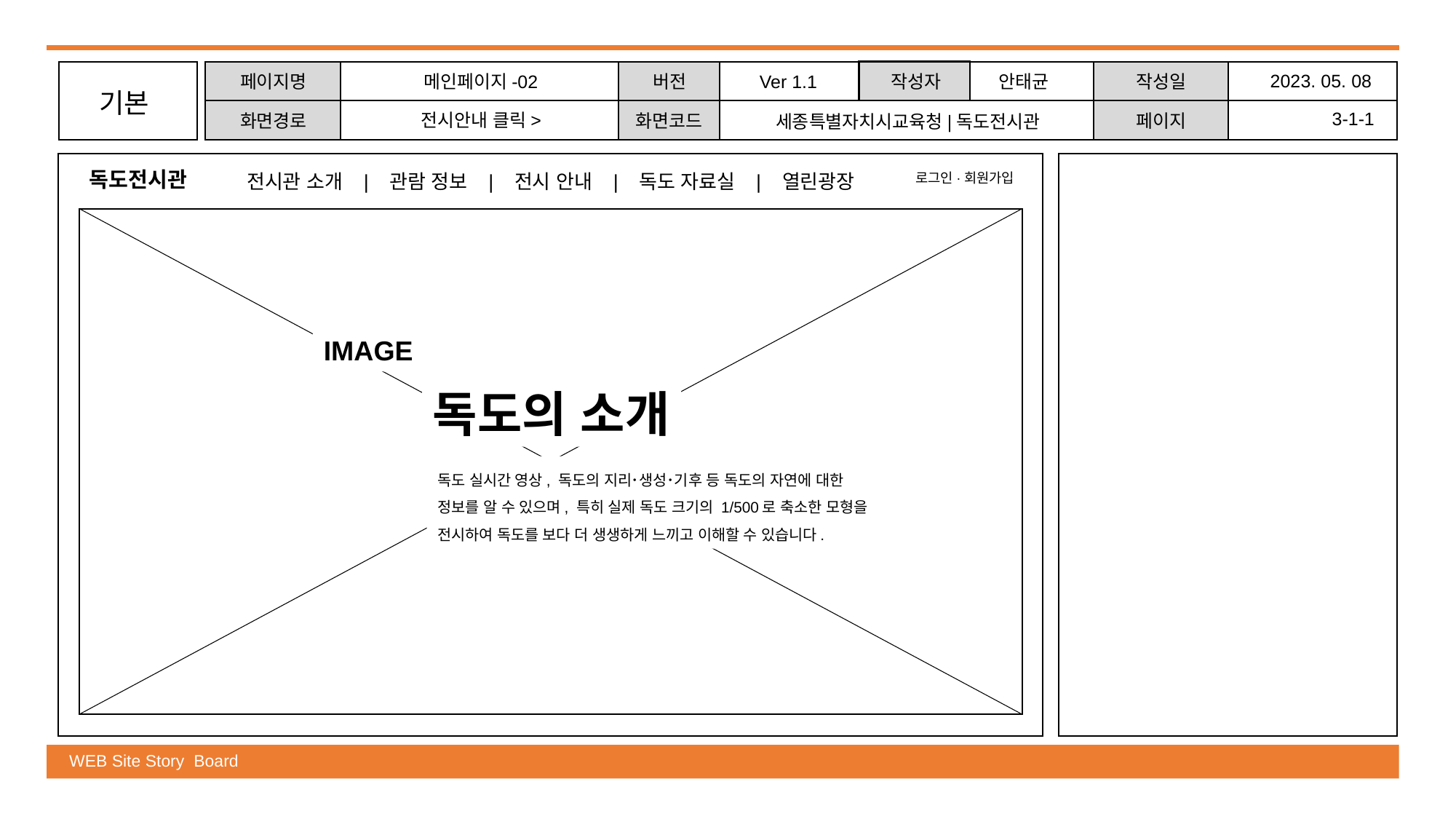

2023. 05. 08
페이지명
메인페이지-02
버전
Ver 1.1
작성자
안태균
작성일
기본
3-1-1
전시안내 클릭>
화면경로
화면코드
페이지
세종특별자치시교육청|독도전시관

독도전시관
전시관 소개   |   관람 정보   |   전시 안내   |   독도 자료실   |   열린광장
로그인·회원가입

IMAGE
독도의 소개
독도 실시간 영상, 독도의 지리･생성･기후 등 독도의 자연에 대한
정보를 알 수 있으며, 특히 실제 독도 크기의 1/500로 축소한 모형을
전시하여 독도를 보다 더 생생하게 느끼고 이해할 수 있습니다.

WEB Site Story  Board